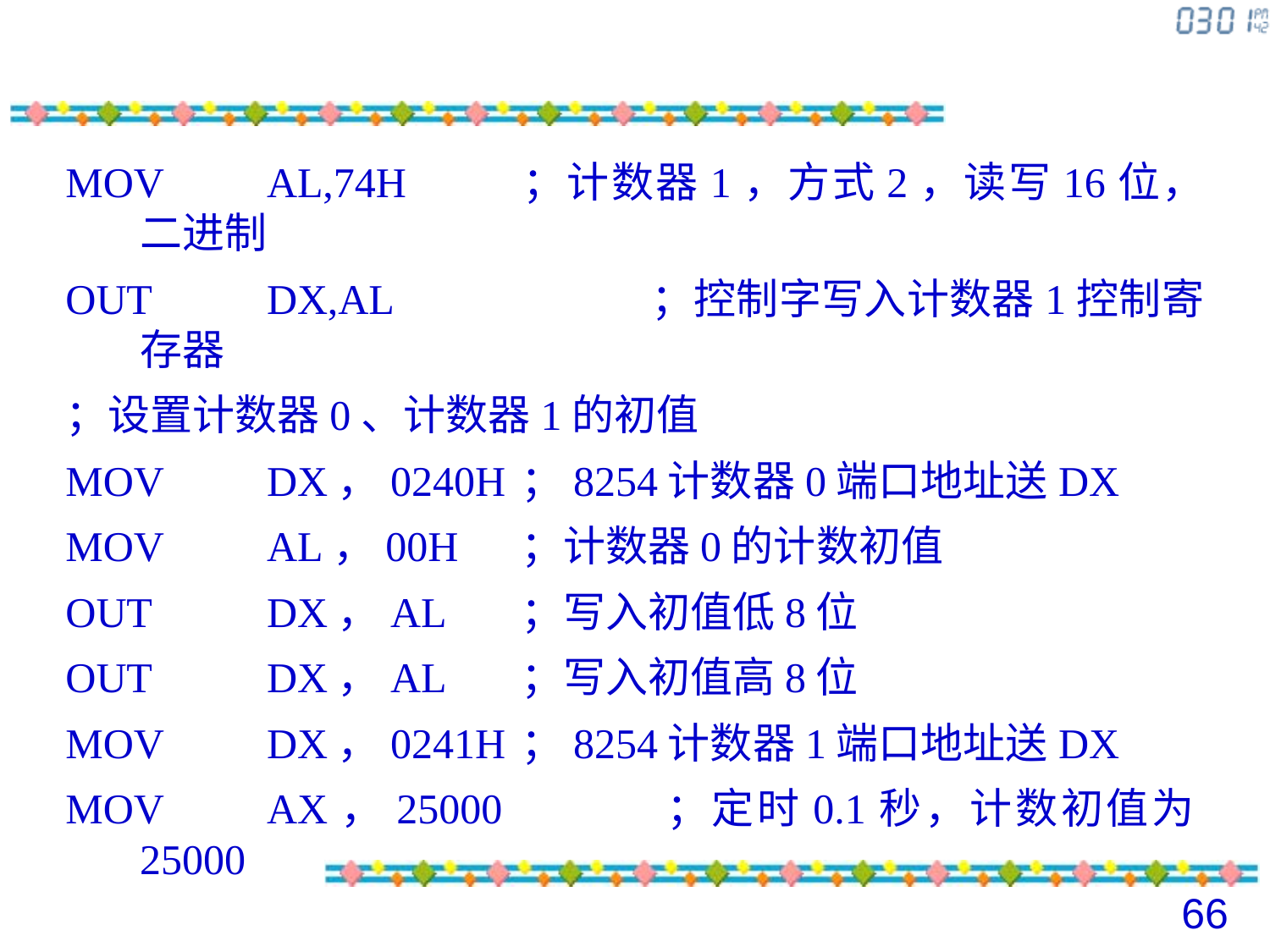

MOV	AL,74H	；计数器1，方式2，读写16位，二进制
OUT	DX,AL	           ；控制字写入计数器1控制寄存器
；设置计数器0、计数器1的初值
MOV	DX，0240H	；8254计数器0端口地址送DX
MOV	AL，00H	；计数器0的计数初值
OUT	DX，AL	；写入初值低8位
OUT	DX，AL	；写入初值高8位
MOV	DX，0241H	；8254计数器1端口地址送DX
MOV	AX，25000   	；定时0.1秒，计数初值为25000